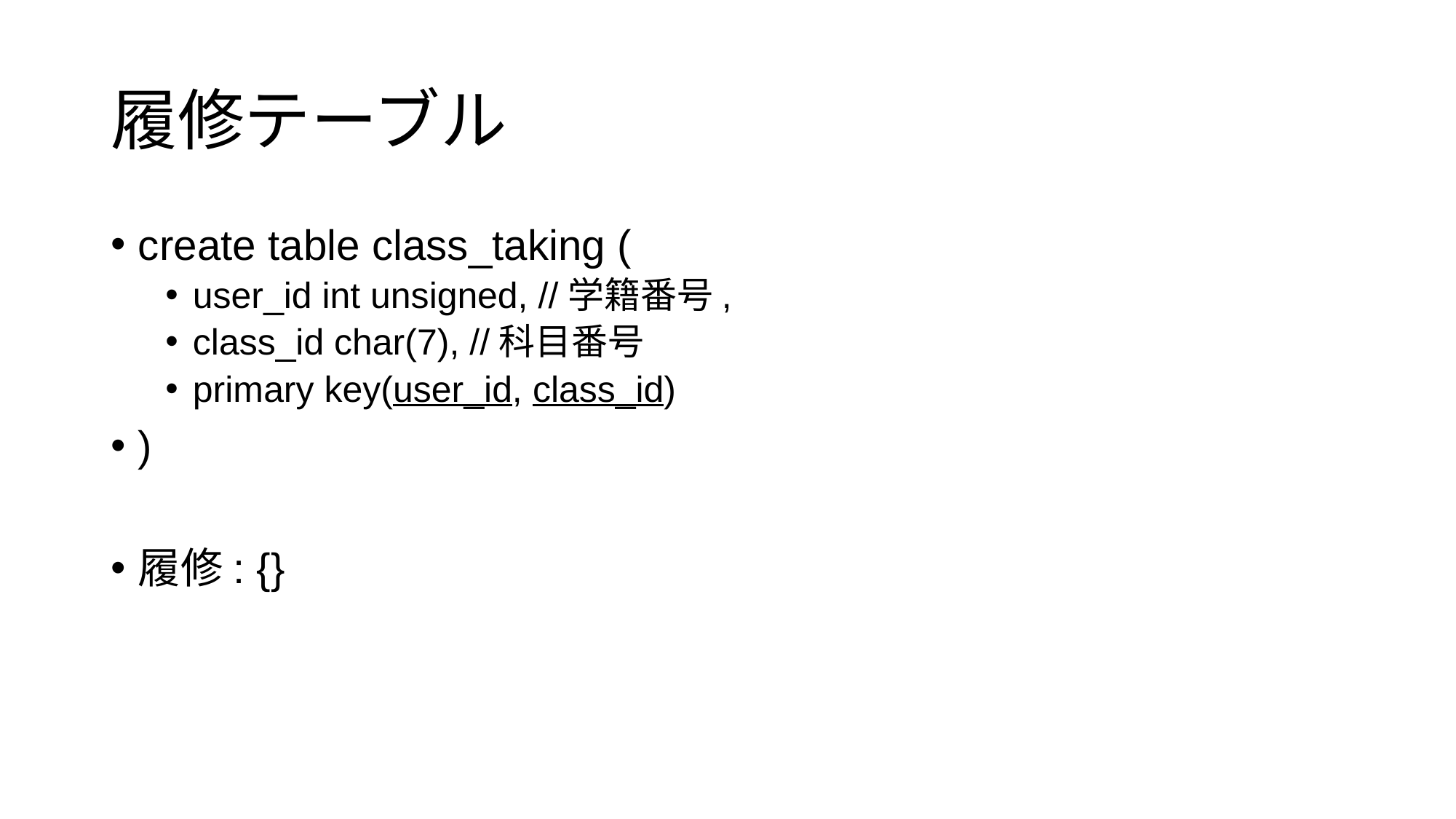

# 履修テーブル
create table class_taking (
user_id int unsigned, //学籍番号,
class_id char(7), //科目番号
primary key(user_id, class_id)
)

履修: {}